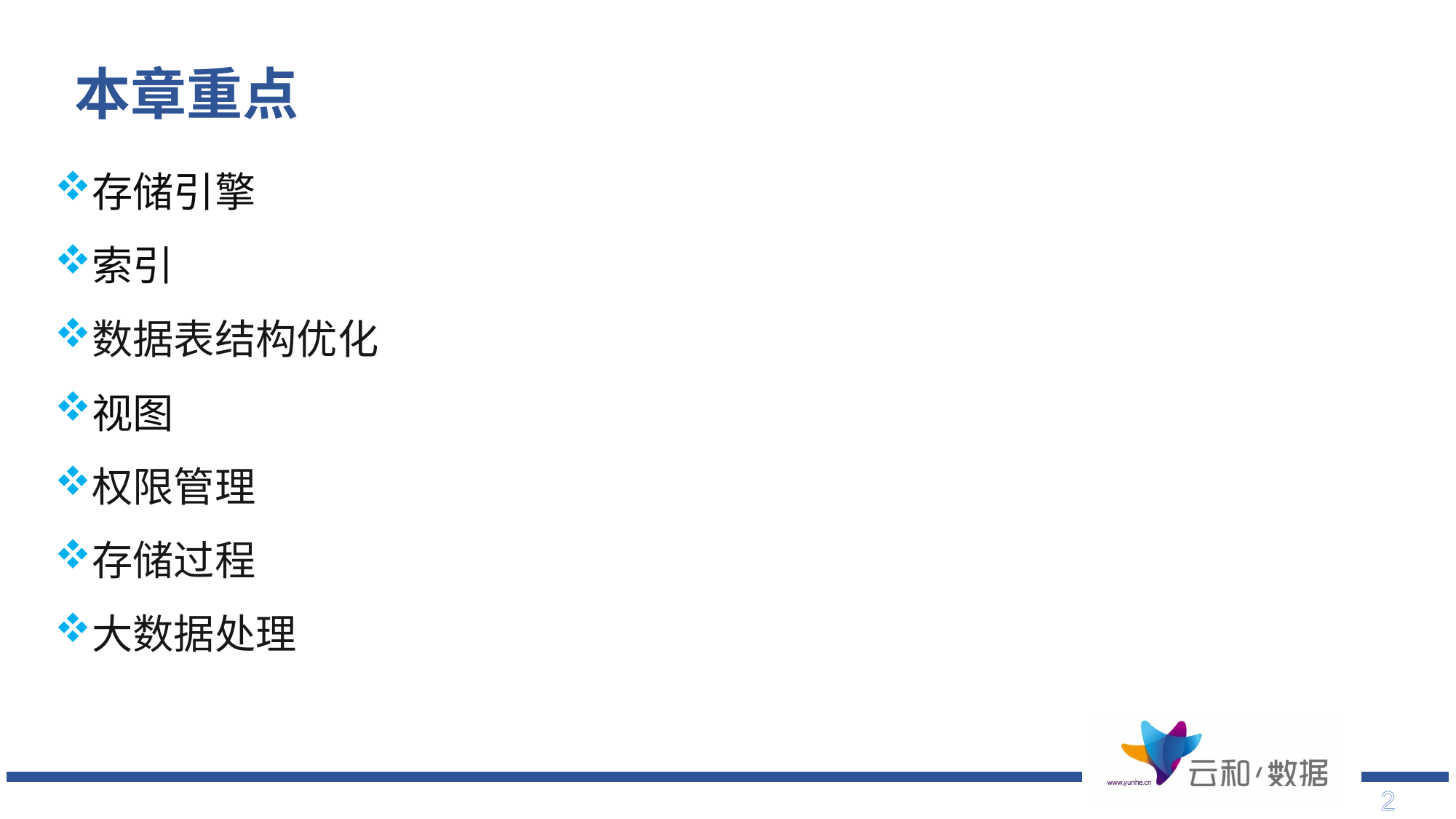

本章重点
存储引擎
索引
数据表结构优化
视图
权限管理
存储过程
大数据处理